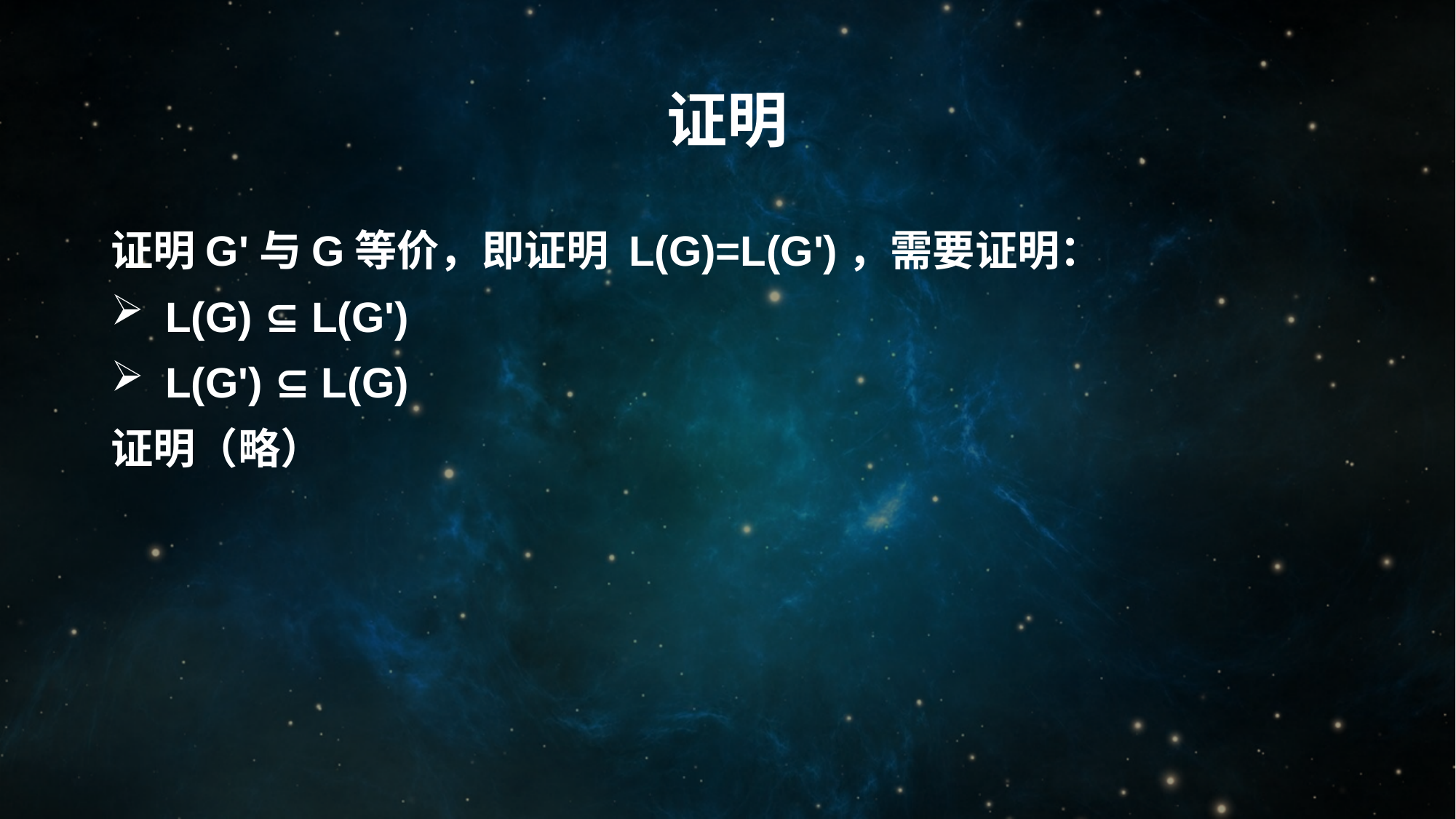

# 证明
证明G'与G等价，即证明 L(G)=L(G')，需要证明：
L(G) ⊆ L(G')
L(G') ⊆ L(G)
证明（略）